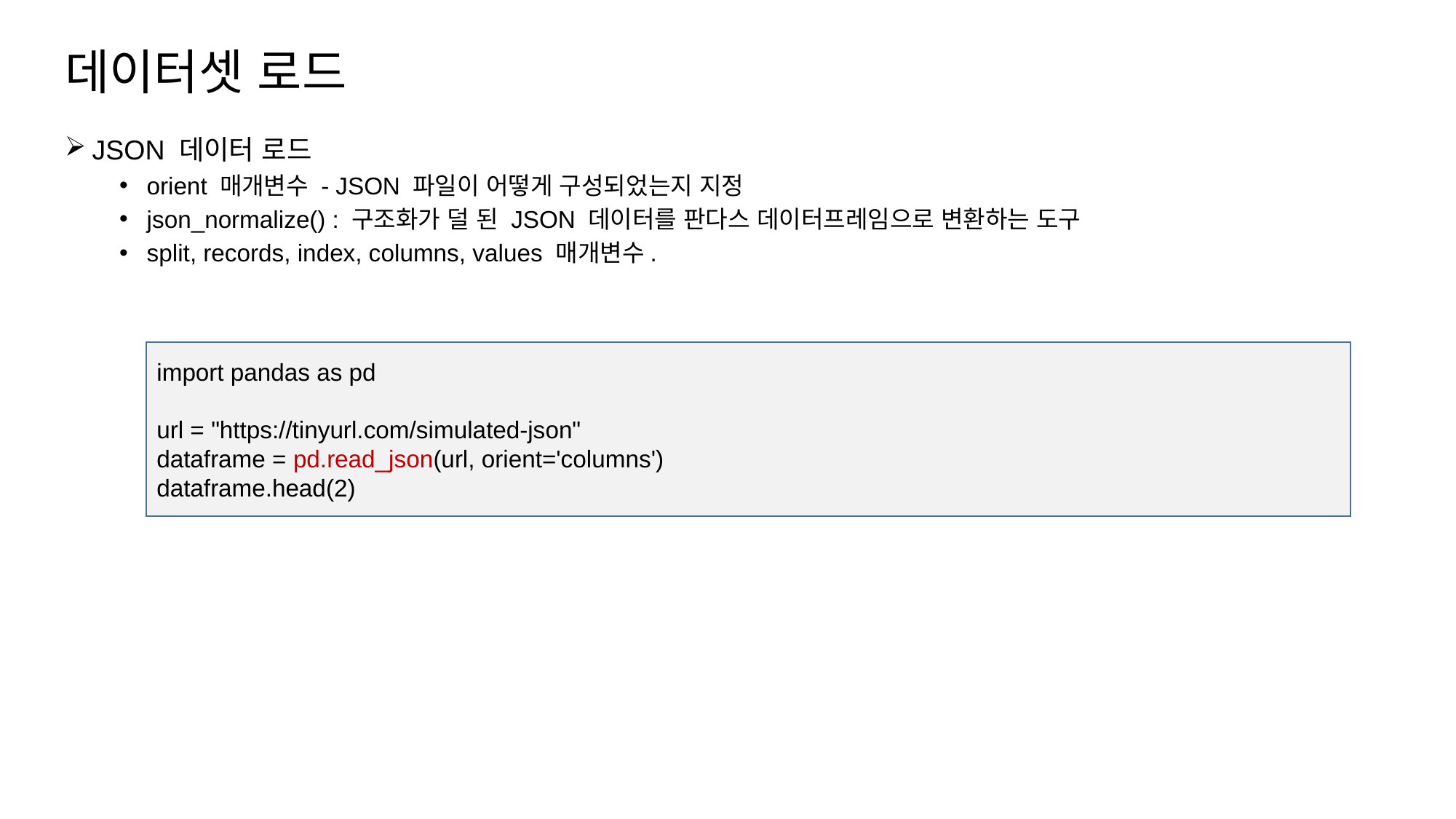

# 데이터셋 로드
JSON 데이터 로드
orient 매개변수 - JSON 파일이 어떻게 구성되었는지 지정
json_normalize() : 구조화가 덜 된 JSON 데이터를 판다스 데이터프레임으로 변환하는 도구
split, records, index, columns, values 매개변수.
import pandas as pd

url = "https://tinyurl.com/simulated-json"
dataframe = pd.read_json(url, orient='columns')
dataframe.head(2)